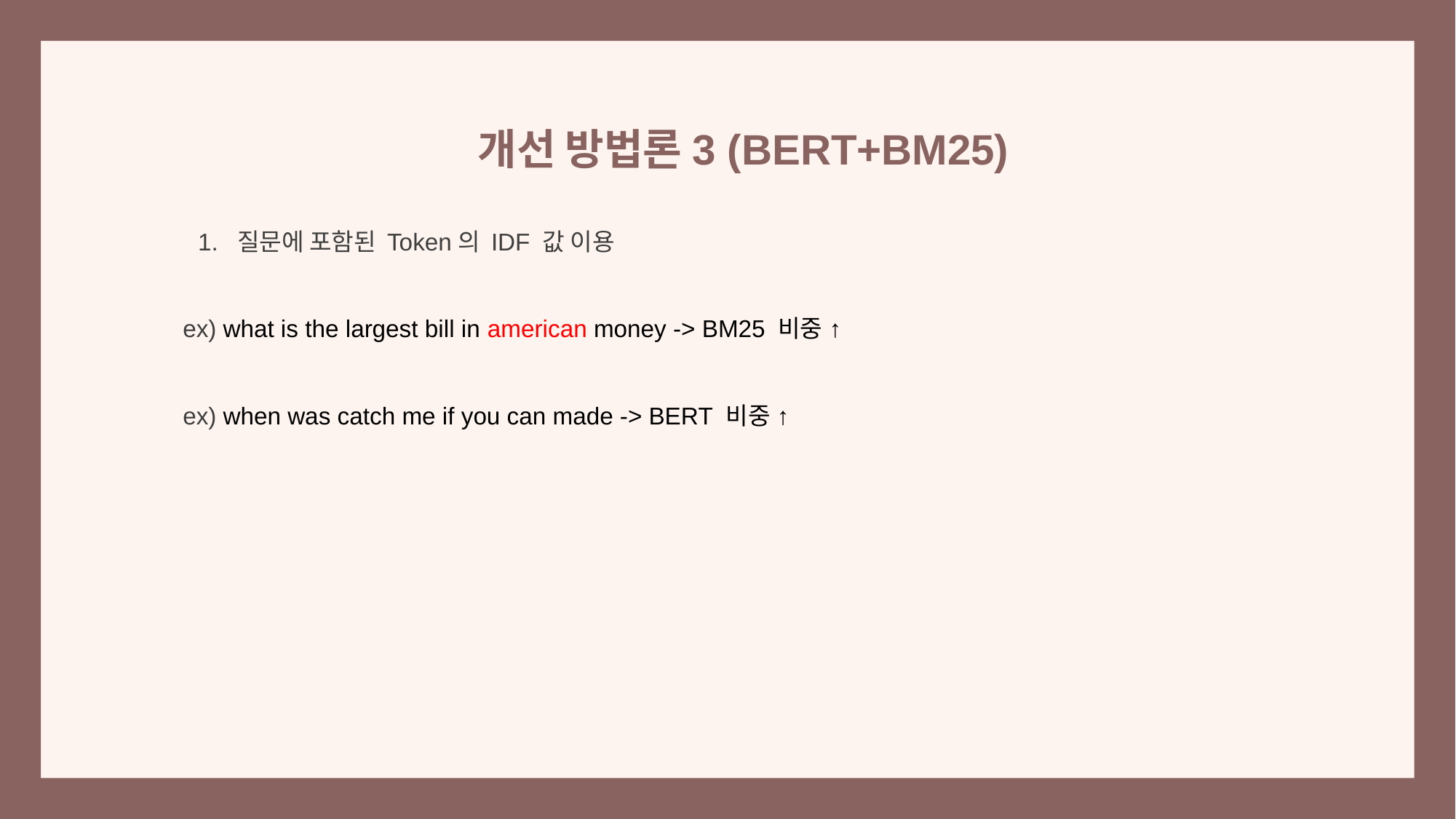

개선 방법론3 (BERT+BM25)

질문에 포함된 Token의 IDF 값 이용

ex) what is the largest bill in american money -> BM25 비중 ↑

ex) when was catch me if you can made -> BERT 비중 ↑